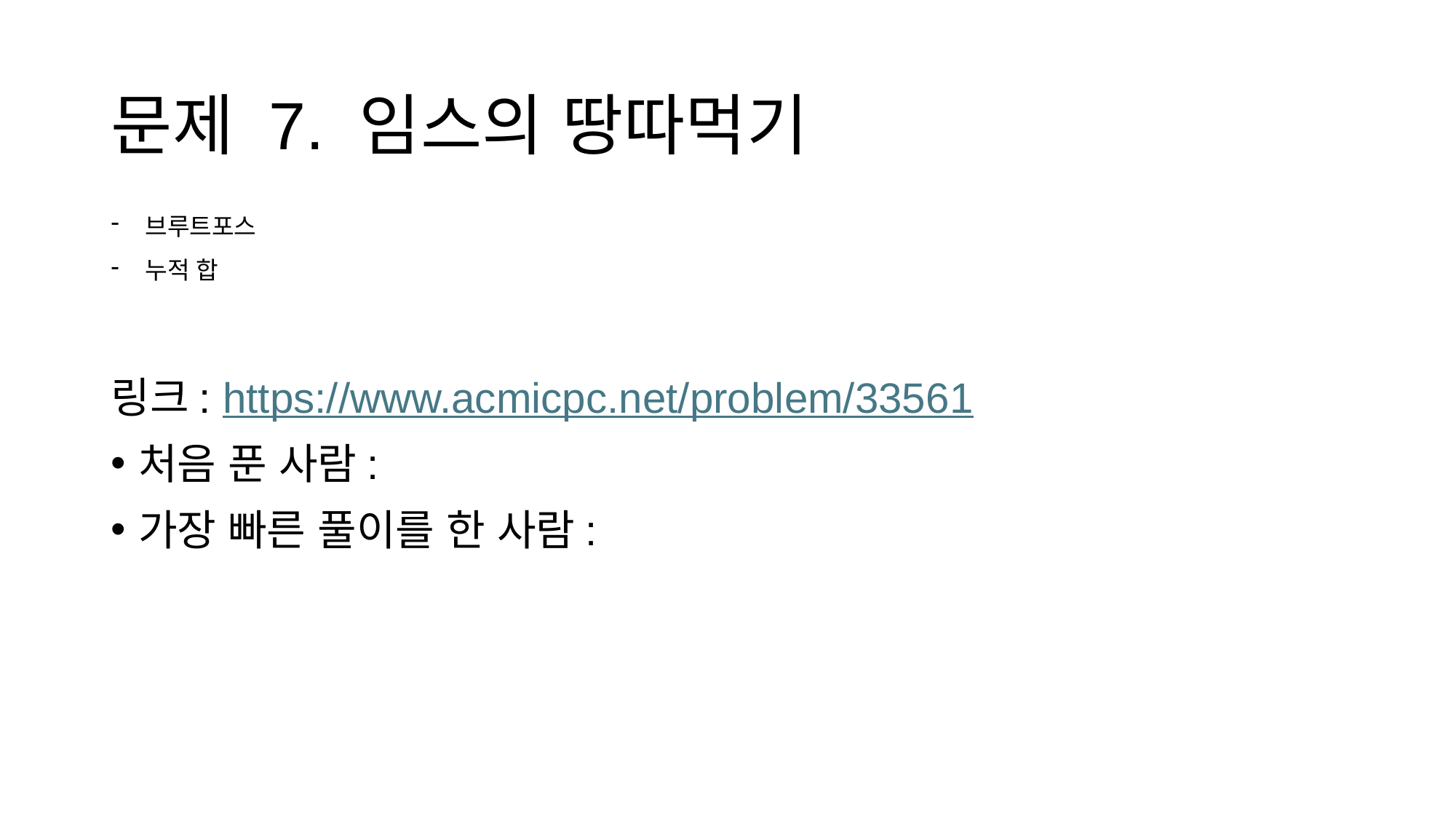

# 문제 7. 임스의 땅따먹기
브루트포스
누적 합

링크: https://www.acmicpc.net/problem/33561
처음 푼 사람:
가장 빠른 풀이를 한 사람: